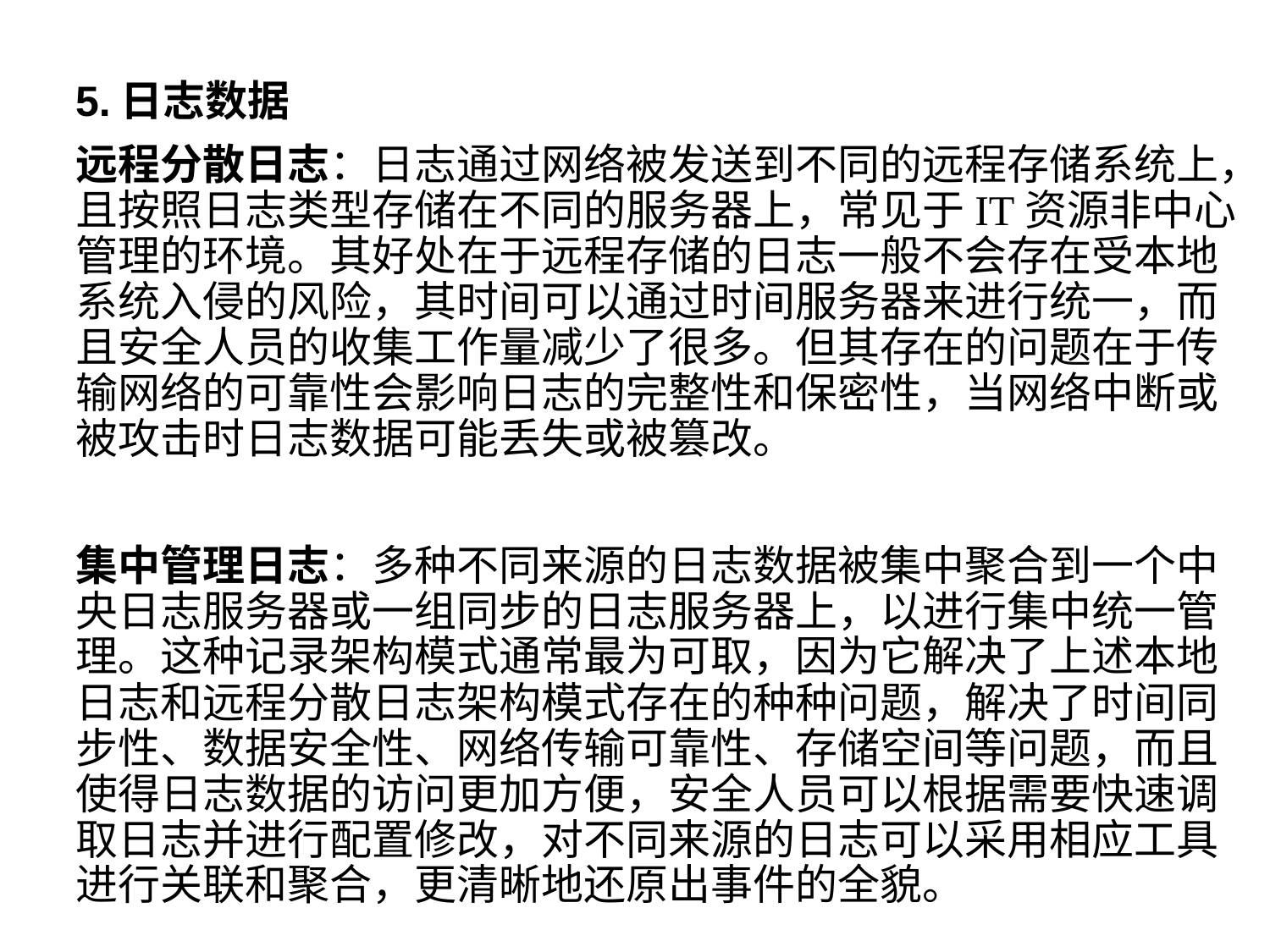

5.日志数据
远程分散日志：日志通过网络被发送到不同的远程存储系统上，且按照日志类型存储在不同的服务器上，常见于IT资源非中心管理的环境。其好处在于远程存储的日志一般不会存在受本地系统入侵的风险，其时间可以通过时间服务器来进行统一，而且安全人员的收集工作量减少了很多。但其存在的问题在于传输网络的可靠性会影响日志的完整性和保密性，当网络中断或被攻击时日志数据可能丢失或被篡改。

集中管理日志：多种不同来源的日志数据被集中聚合到一个中央日志服务器或一组同步的日志服务器上，以进行集中统一管理。这种记录架构模式通常最为可取，因为它解决了上述本地日志和远程分散日志架构模式存在的种种问题，解决了时间同步性、数据安全性、网络传输可靠性、存储空间等问题，而且使得日志数据的访问更加方便，安全人员可以根据需要快速调取日志并进行配置修改，对不同来源的日志可以采用相应工具进行关联和聚合，更清晰地还原出事件的全貌。